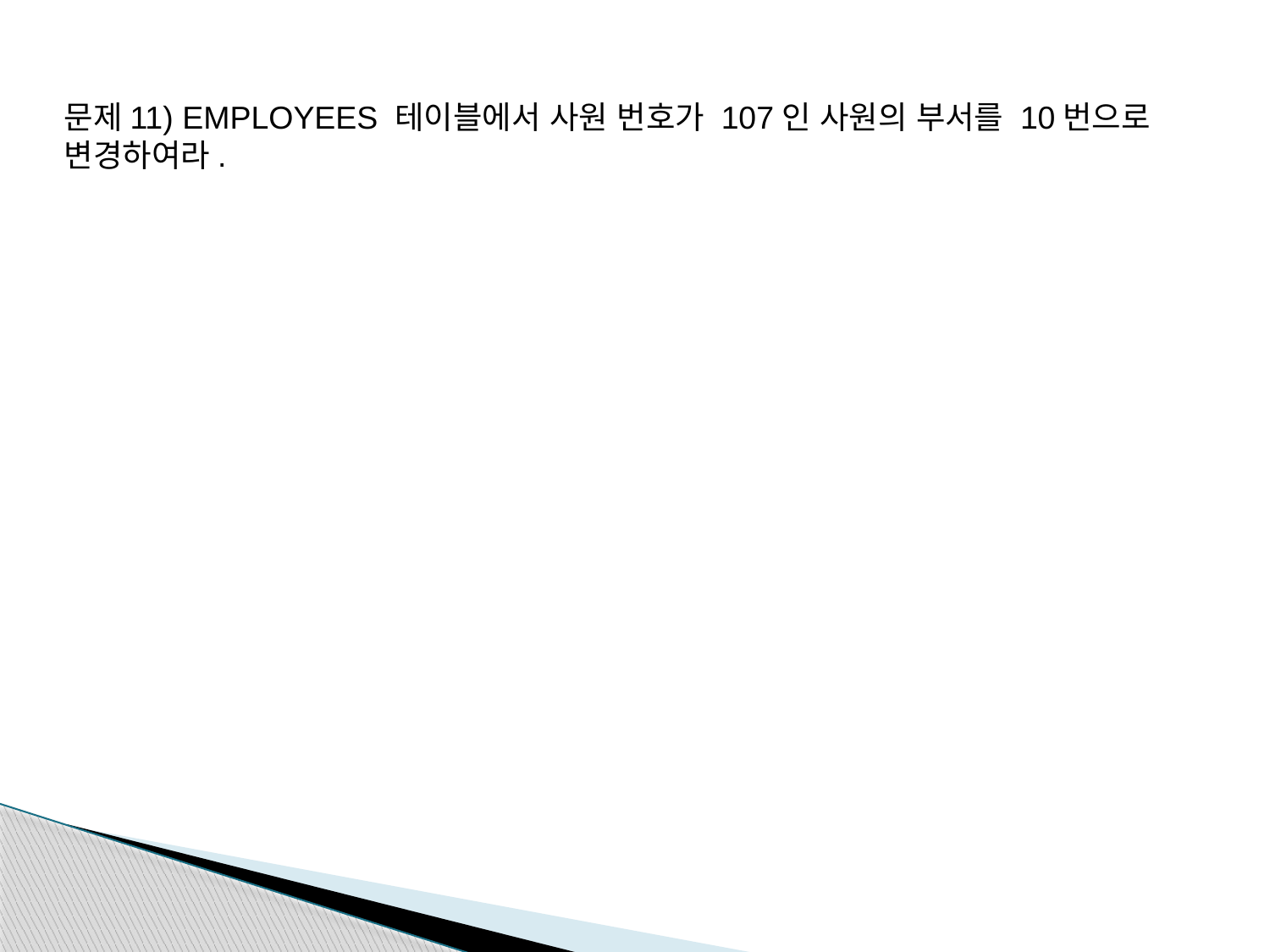

문제11) EMPLOYEES 테이블에서 사원 번호가 107인 사원의 부서를 10번으로 변경하여라.